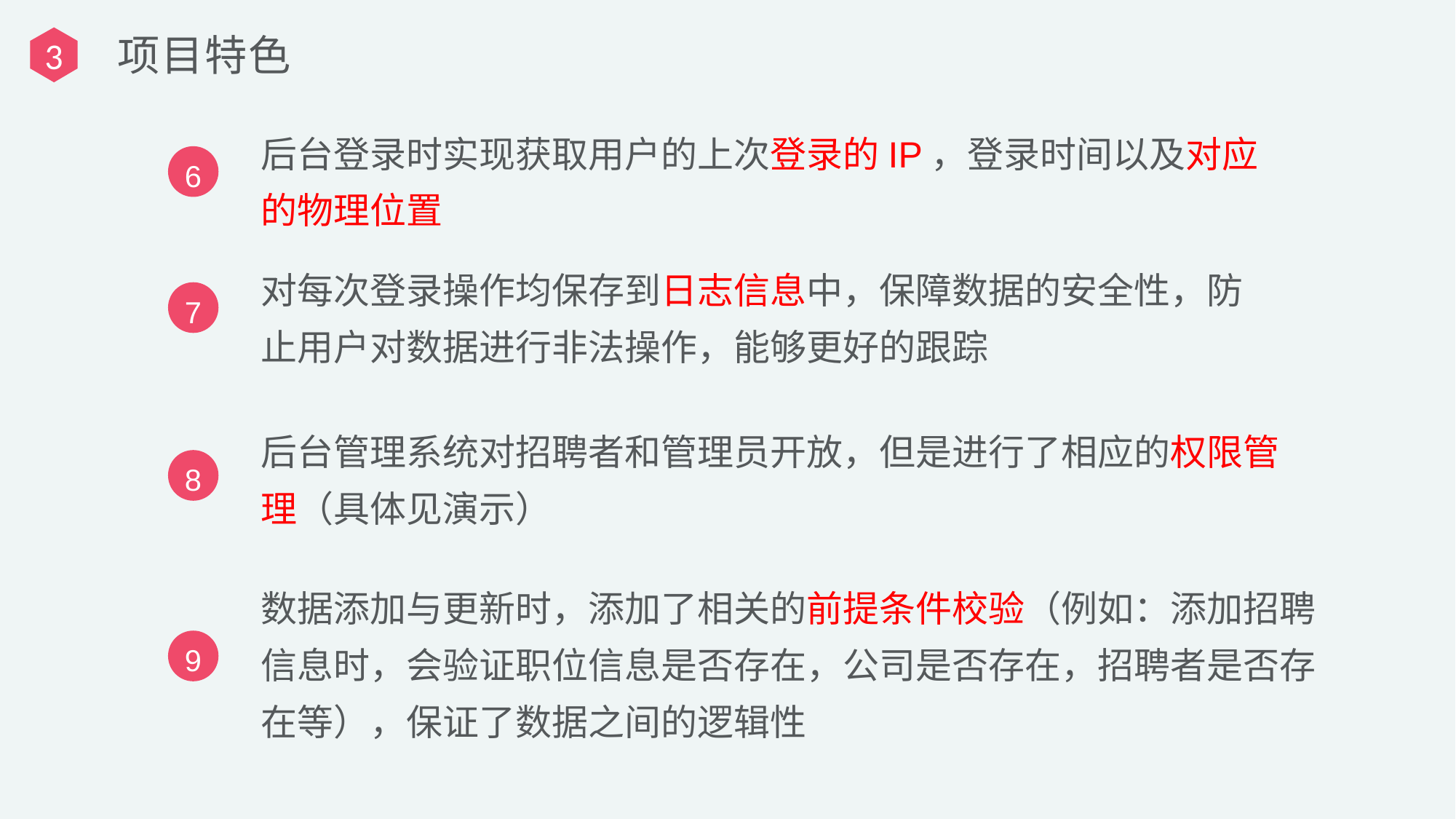

项目特色
3
后台登录时实现获取用户的上次登录的IP，登录时间以及对应的物理位置
6
对每次登录操作均保存到日志信息中，保障数据的安全性，防止用户对数据进行非法操作，能够更好的跟踪
7
后台管理系统对招聘者和管理员开放，但是进行了相应的权限管理（具体见演示）
8
数据添加与更新时，添加了相关的前提条件校验（例如：添加招聘信息时，会验证职位信息是否存在，公司是否存在，招聘者是否存在等），保证了数据之间的逻辑性
9